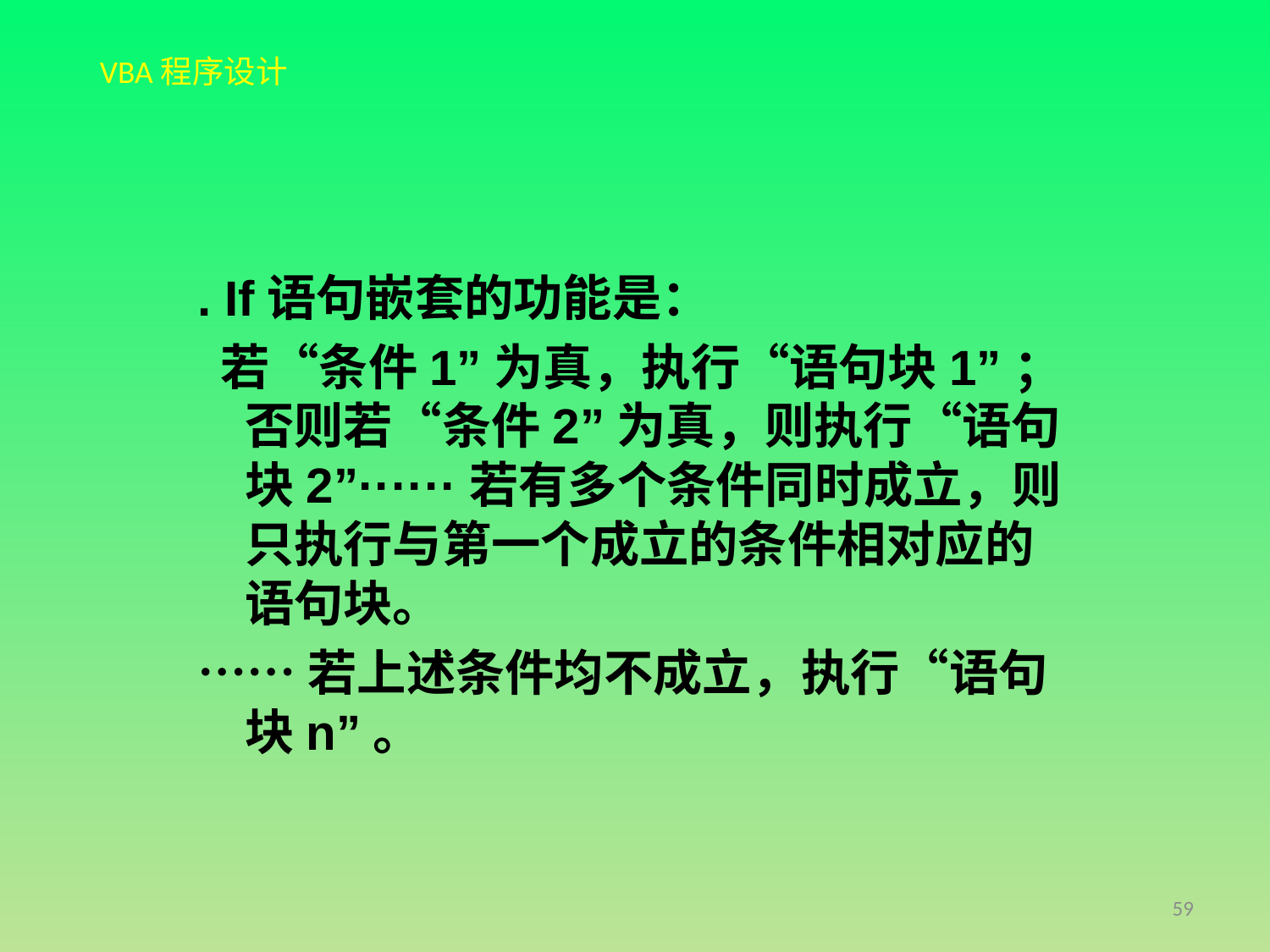

. If语句嵌套的功能是：
 若“条件1”为真，执行“语句块1”；否则若“条件2”为真，则执行“语句块2”······若有多个条件同时成立，则只执行与第一个成立的条件相对应的语句块。
……若上述条件均不成立，执行“语句块n”。
59